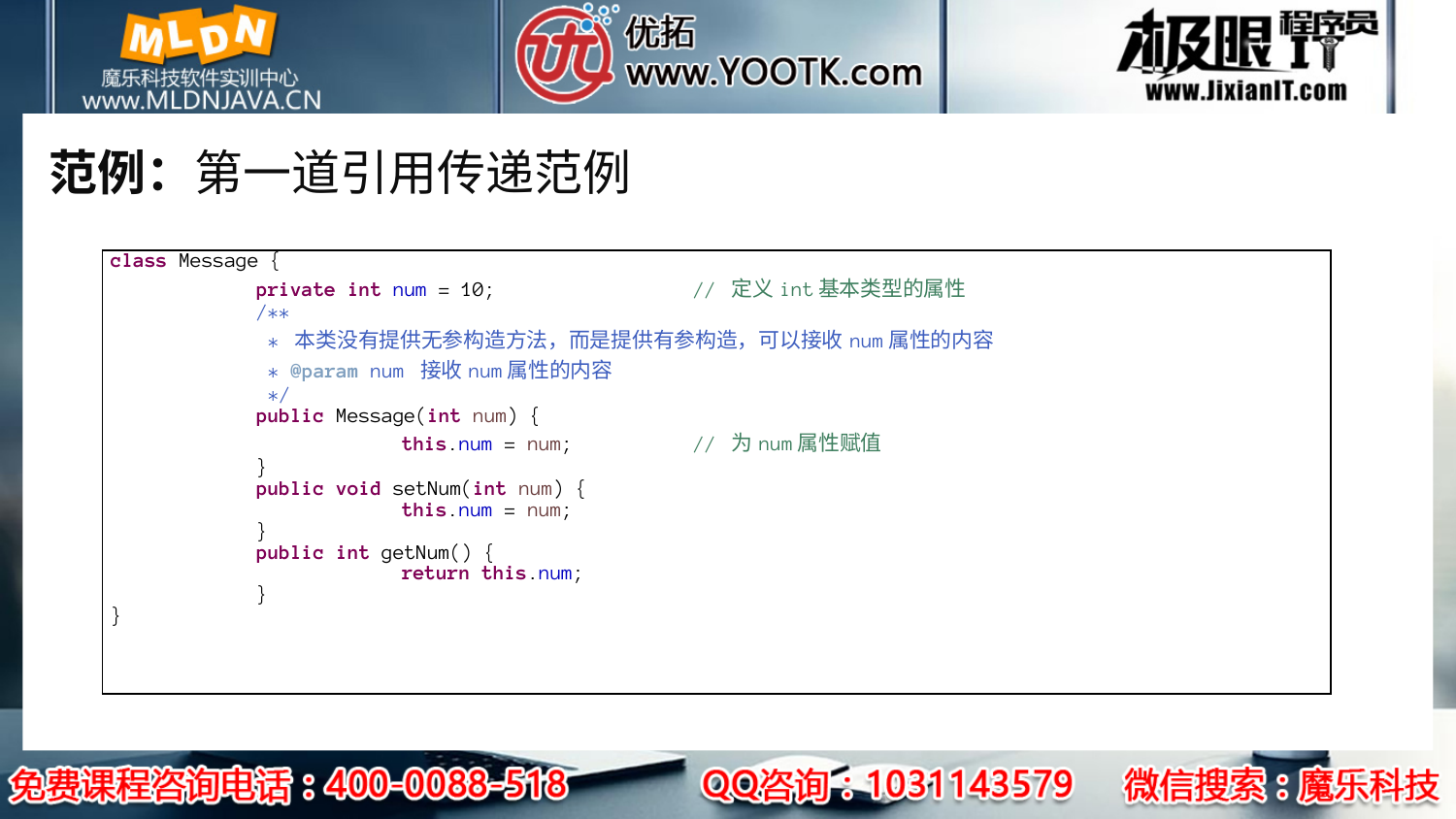

# 范例：第一道引用传递范例
| class Message { private int num = 10; // 定义int基本类型的属性 /\*\* \* 本类没有提供无参构造方法，而是提供有参构造，可以接收num属性的内容 \* @param num 接收num属性的内容 \*/ public Message(int num) { this.num = num; // 为num属性赋值 } public void setNum(int num) { this.num = num; } public int getNum() { return this.num; } } |
| --- |